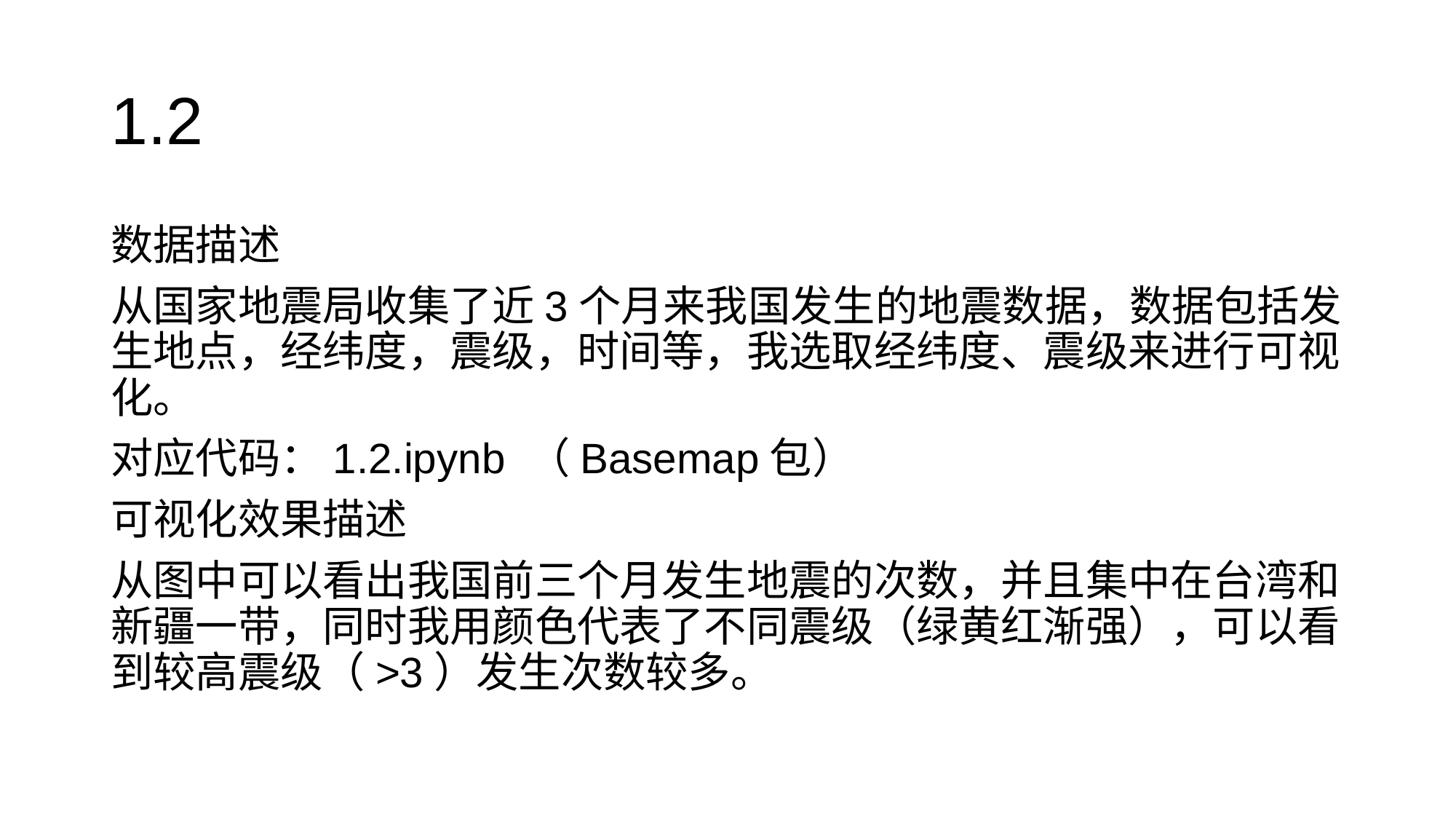

# 1.2
数据描述
从国家地震局收集了近3个月来我国发生的地震数据，数据包括发生地点，经纬度，震级，时间等，我选取经纬度、震级来进行可视化。
对应代码：1.2.ipynb （Basemap包）
可视化效果描述
从图中可以看出我国前三个月发生地震的次数，并且集中在台湾和新疆一带，同时我用颜色代表了不同震级（绿黄红渐强），可以看到较高震级（>3）发生次数较多。